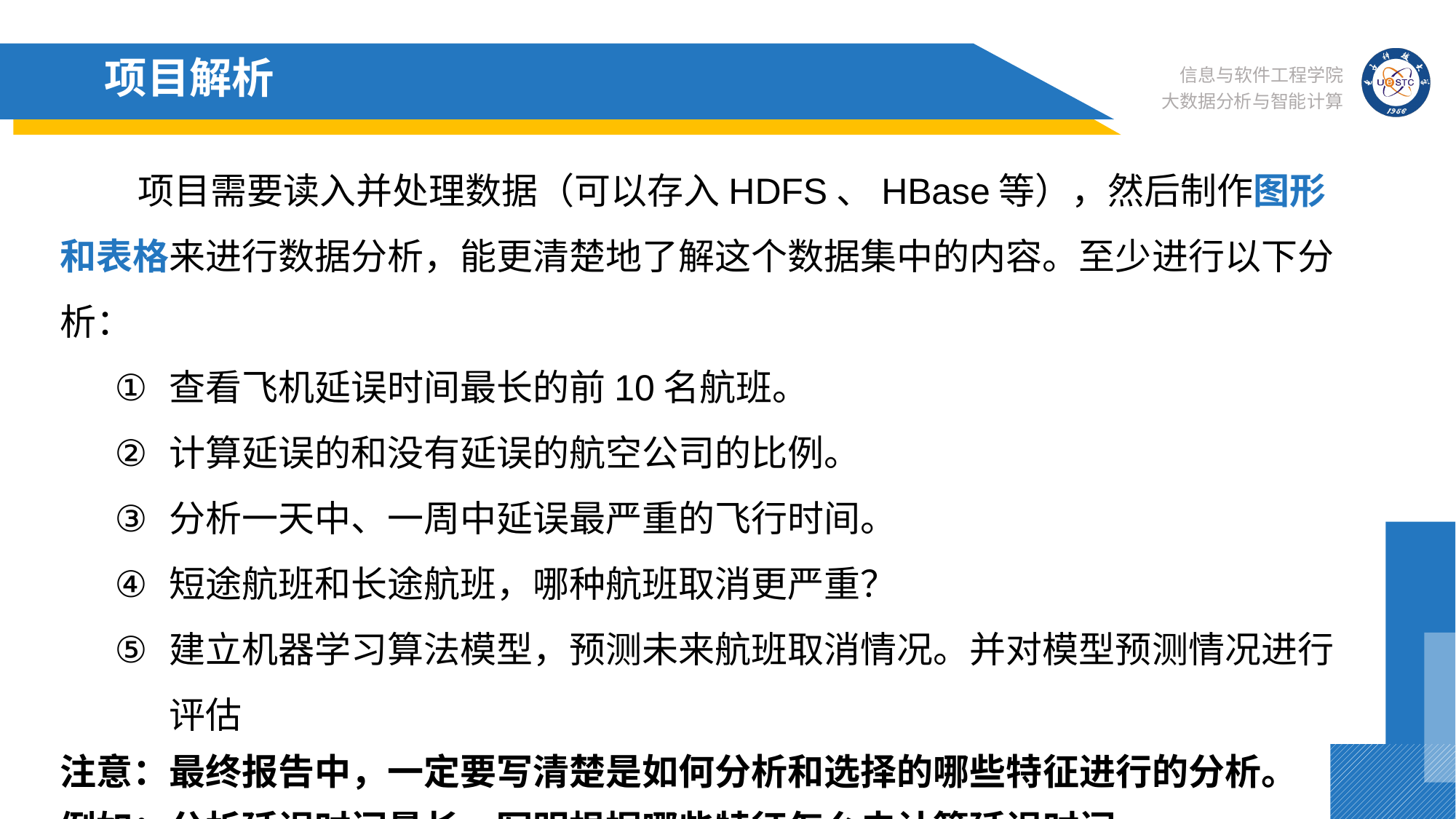

# 项目解析
    项目需要读入并处理数据（可以存入HDFS、HBase等），然后制作图形和表格来进行数据分析，能更清楚地了解这个数据集中的内容。至少进行以下分析：
查看飞机延误时间最长的前10名航班。
计算延误的和没有延误的航空公司的比例。
分析一天中、一周中延误最严重的飞行时间。
短途航班和长途航班，哪种航班取消更严重？
建立机器学习算法模型，预测未来航班取消情况。并对模型预测情况进行评估
注意：最终报告中，一定要写清楚是如何分析和选择的哪些特征进行的分析。
例如：分析延误时间最长，写明根据哪些特征怎么去计算延误时间。